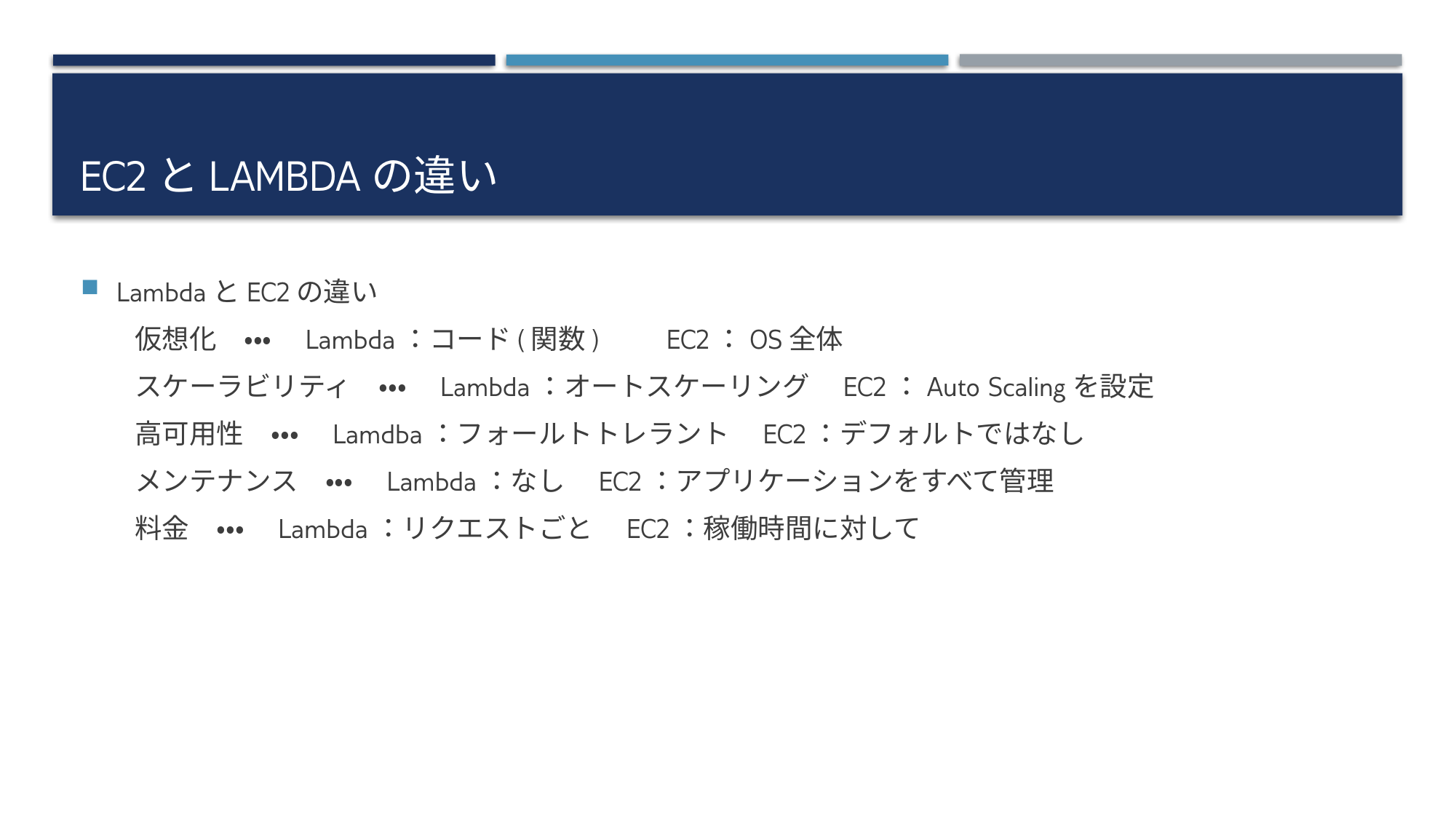

# EC2とLambdaの違い
LambdaとEC2の違い
　　仮想化　・・・　Lambda：コード(関数)　　EC2：OS全体
　　スケーラビリティ　・・・　Lambda：オートスケーリング　EC2：Auto Scalingを設定
　　高可用性　・・・　Lamdba：フォールトトレラント　EC2：デフォルトではなし
　　メンテナンス　・・・　Lambda：なし　EC2：アプリケーションをすべて管理
　　料金　・・・　Lambda：リクエストごと　EC2：稼働時間に対して